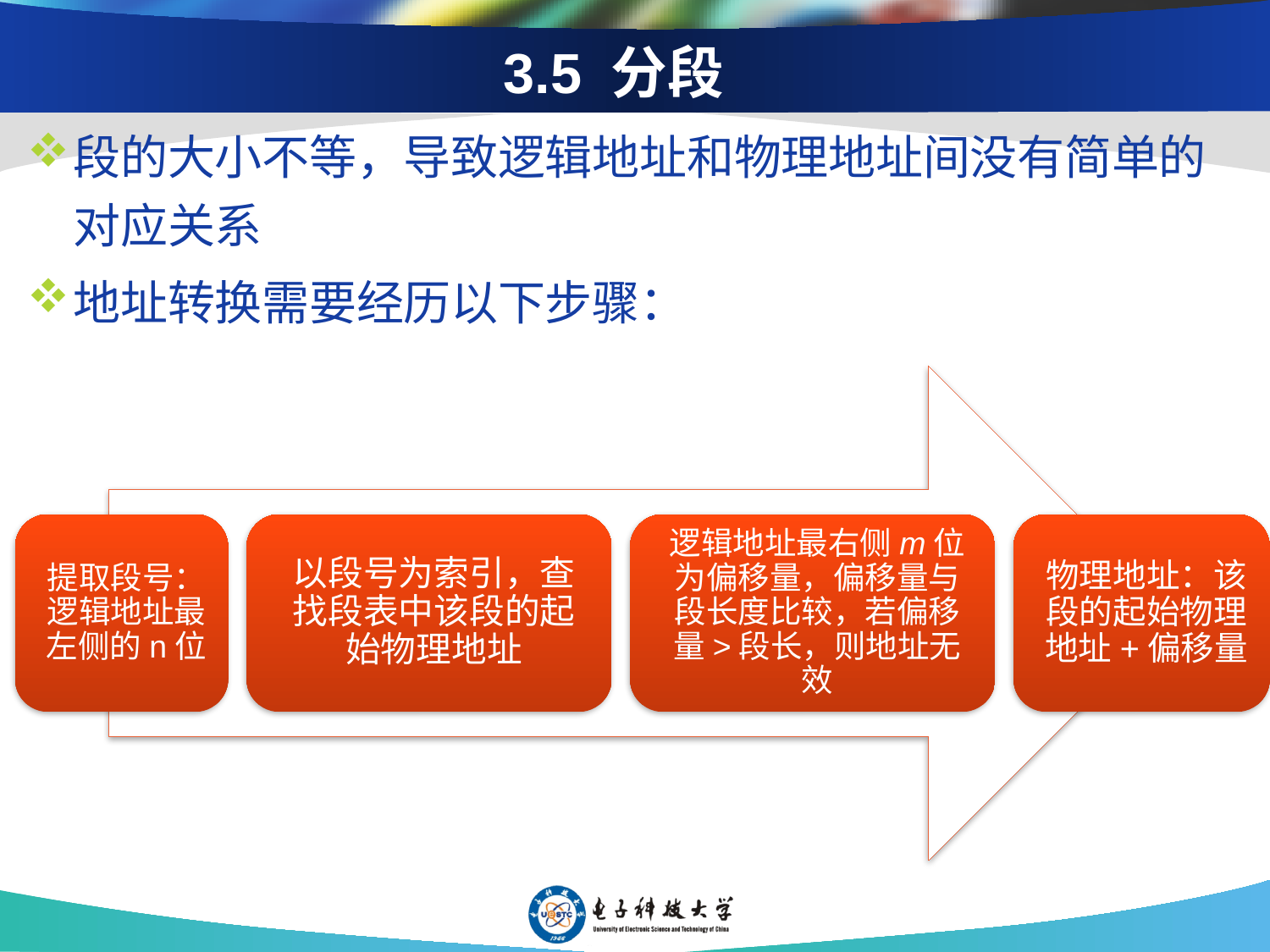

# 3.5 分段
段的大小不等，导致逻辑地址和物理地址间没有简单的对应关系
地址转换需要经历以下步骤：
提取段号：逻辑地址最左侧的n位
以段号为索引，查找段表中该段的起始物理地址
逻辑地址最右侧m位为偏移量，偏移量与段长度比较，若偏移量>段长，则地址无效
物理地址：该段的起始物理地址+偏移量